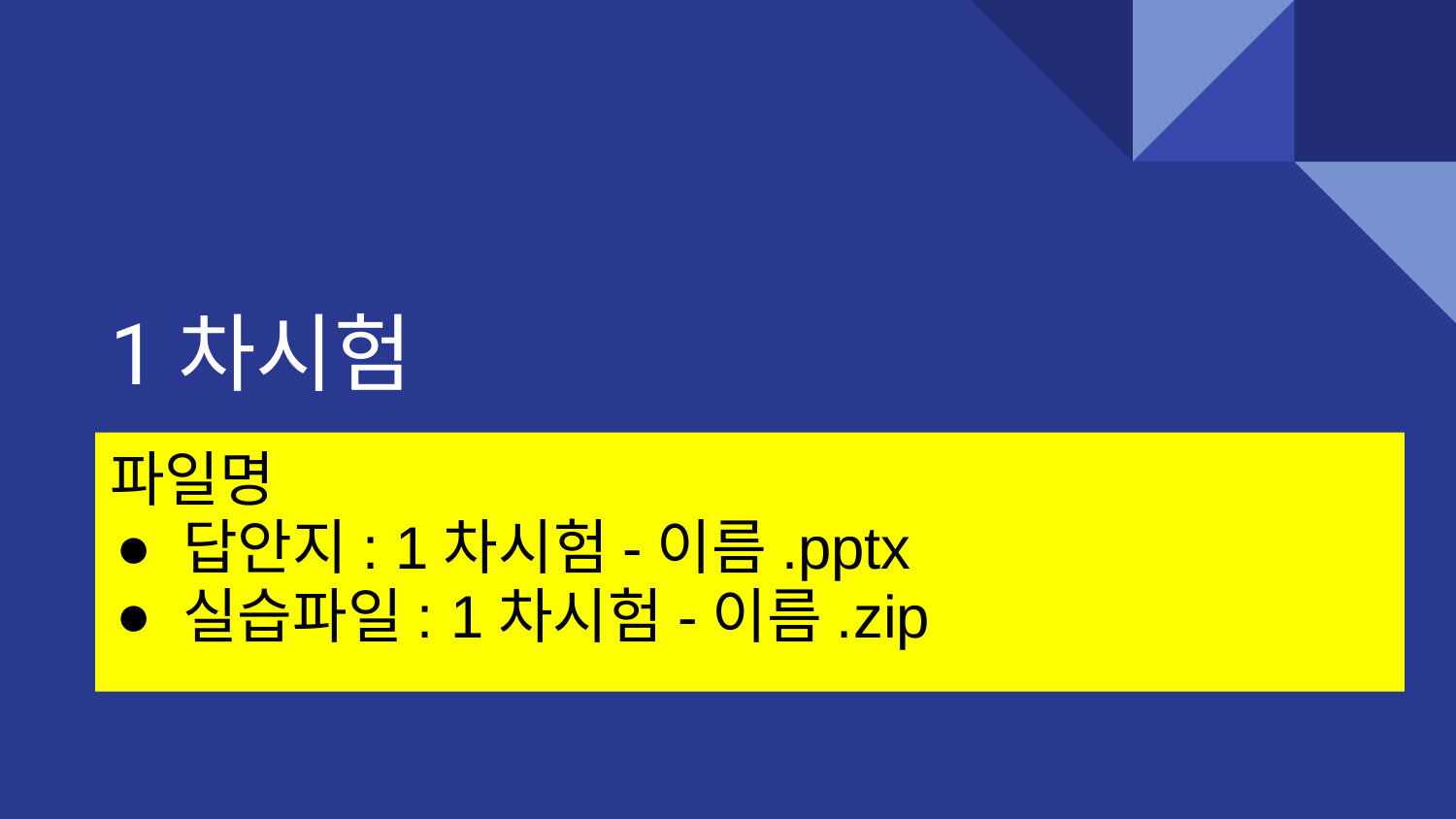

# 1차시험
파일명
답안지: 1차시험-이름.pptx
실습파일: 1차시험-이름.zip